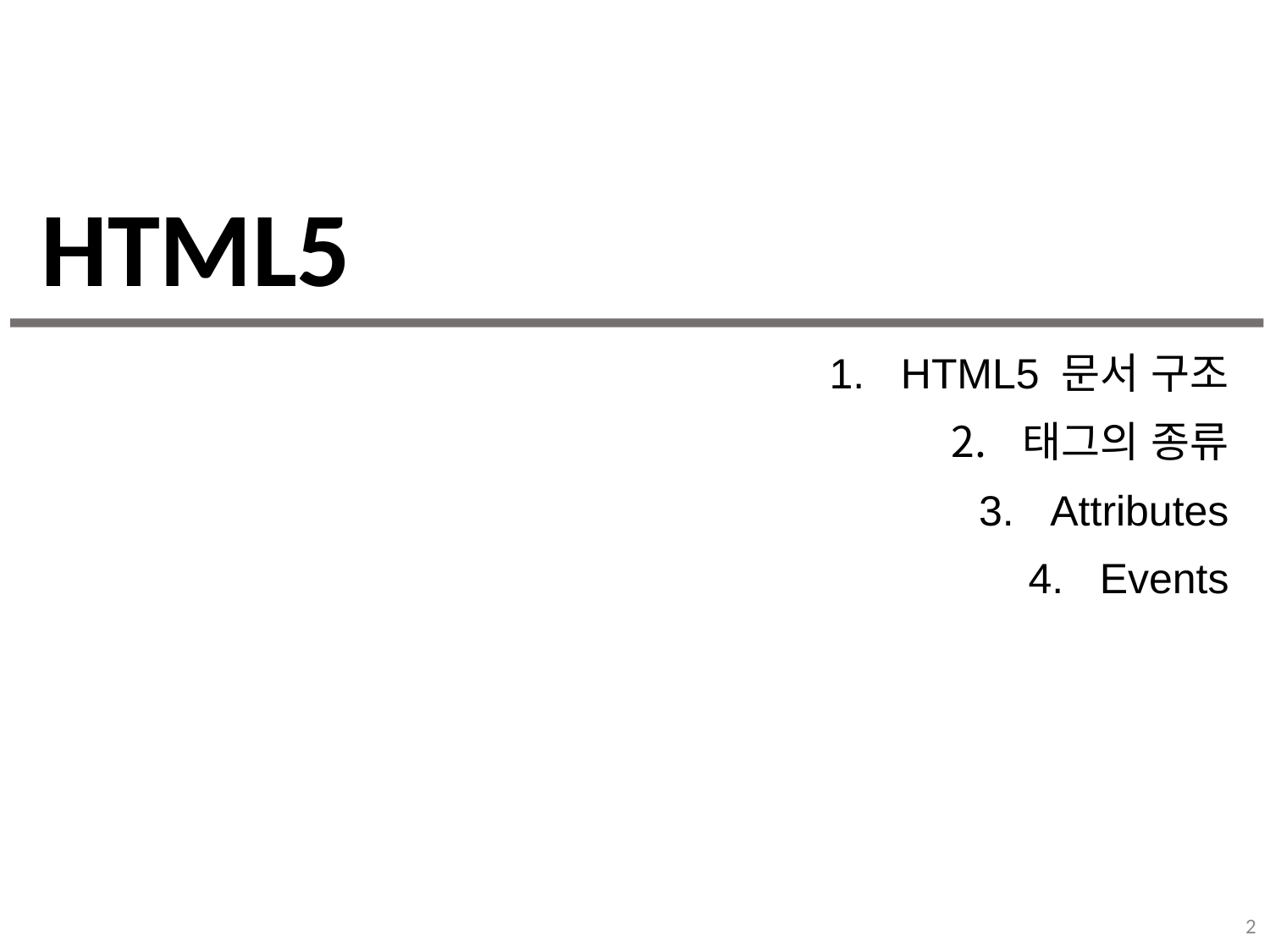

# HTML5

HTML5 문서 구조
태그의 종류
Attributes
Events
2